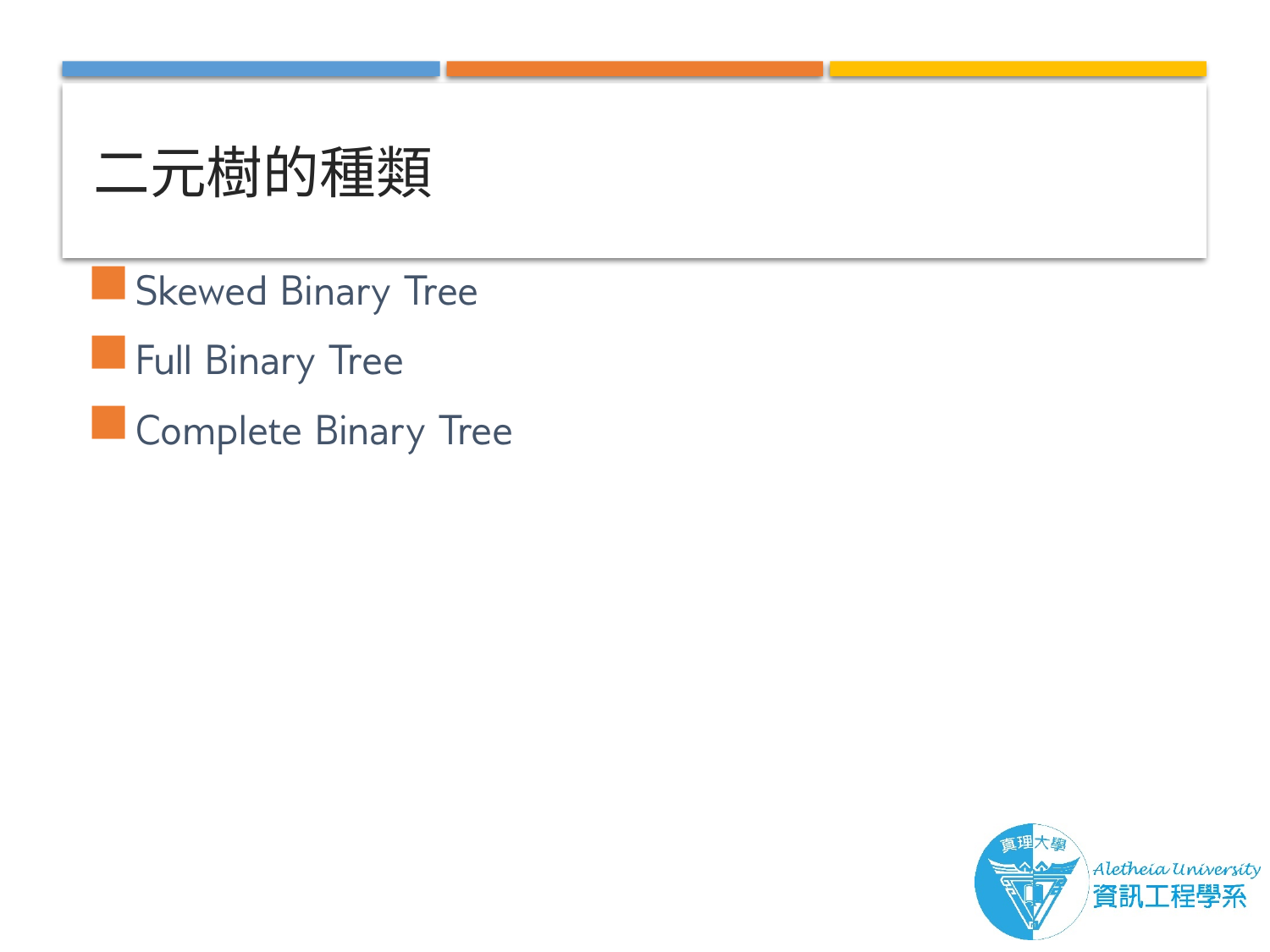

# 二元樹的種類
Skewed Binary Tree
Full Binary Tree
Complete Binary Tree